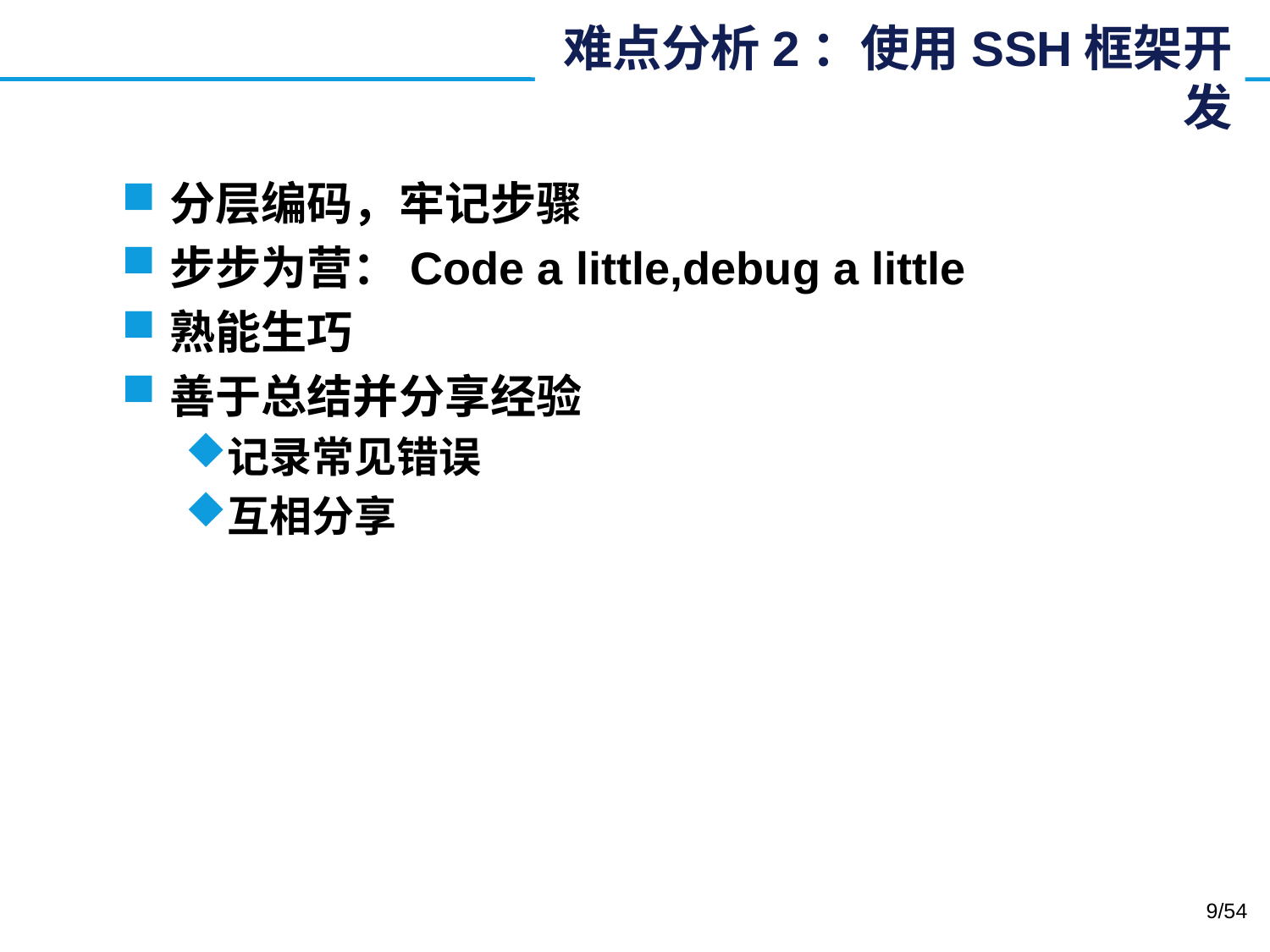

# 难点分析2：使用SSH框架开发
分层编码，牢记步骤
步步为营：Code a little,debug a little
熟能生巧
善于总结并分享经验
记录常见错误
互相分享
9/54